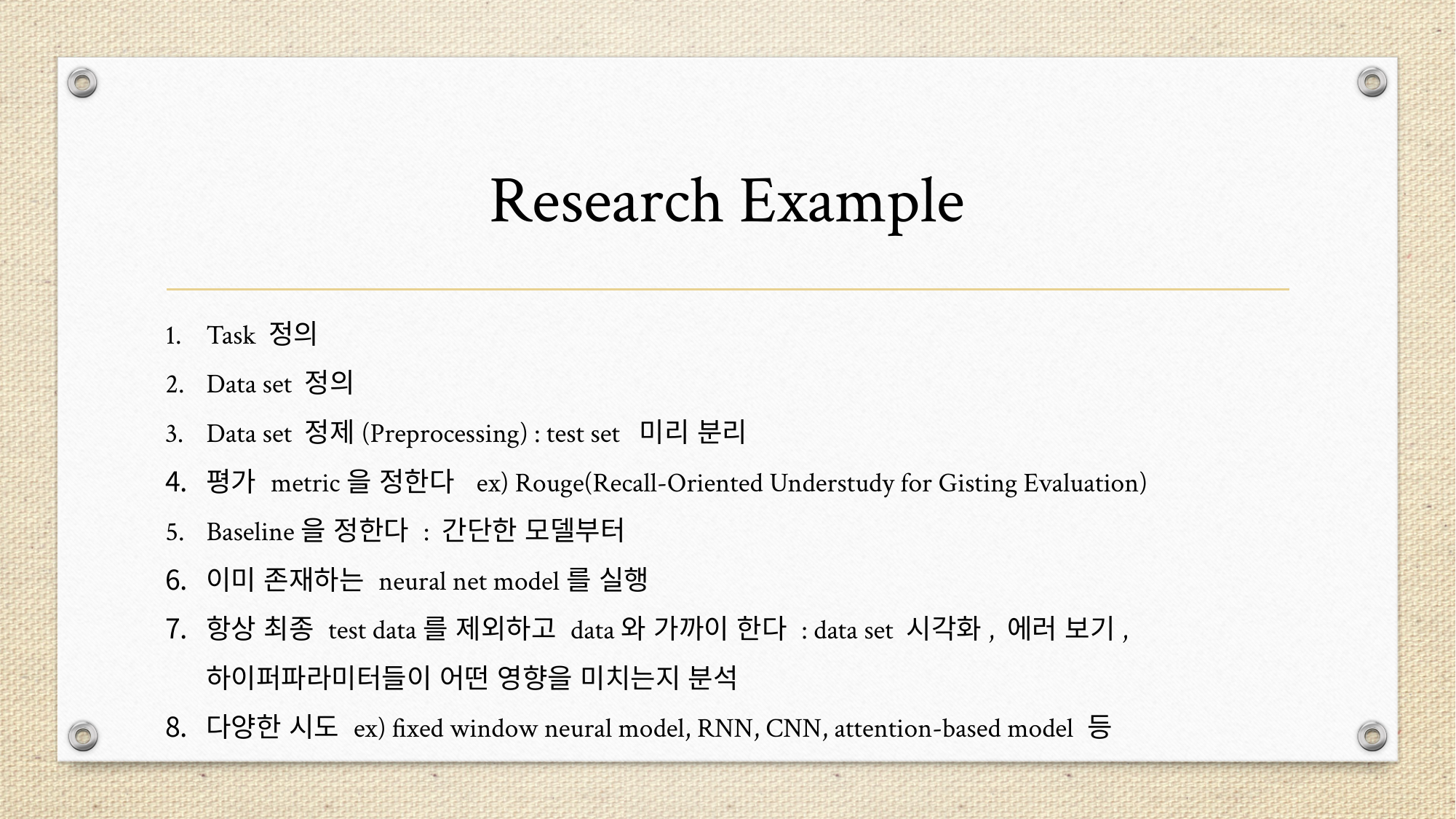

# Research Example
Task 정의
Data set 정의
Data set 정제(Preprocessing) : test set  미리 분리
평가 metric을 정한다  ex) Rouge(Recall-Oriented Understudy for Gisting Evaluation)
Baseline을 정한다 : 간단한 모델부터
이미 존재하는 neural net model를 실행
항상 최종 test data를 제외하고 data와 가까이 한다 : data set 시각화, 에러 보기, 하이퍼파라미터들이 어떤 영향을 미치는지 분석
다양한 시도 ex) fixed window neural model, RNN, CNN, attention-based model 등